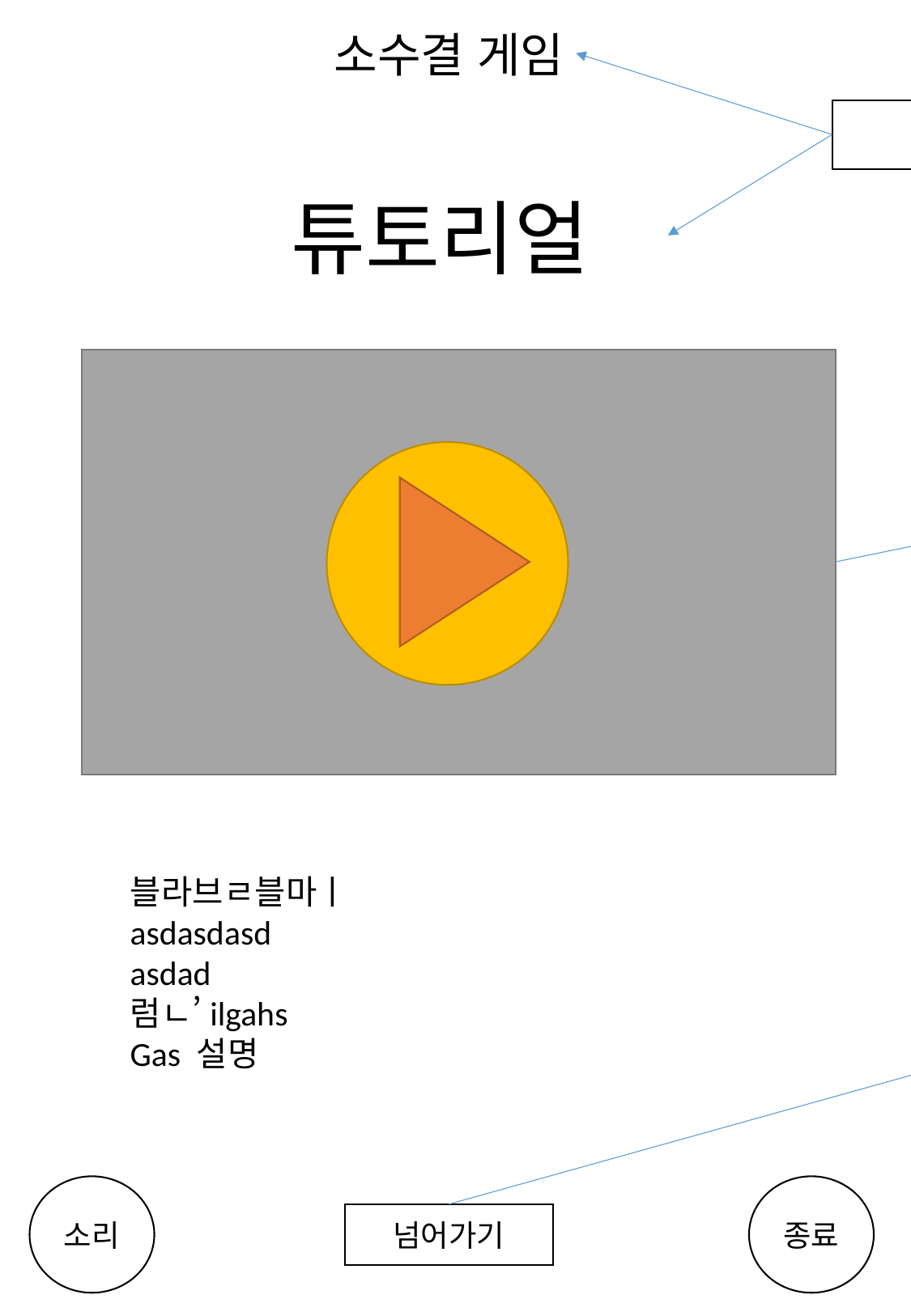

소수결 게임
색감 배치 중요
튜토리얼
튜토리얼

어플에 동영상 내장?
유투브 링크?
(논의 필요)

블라브ㄹ블마ㅣ
asdasdasd
asdad
럼ㄴ’ilgahs
Gas 설명
넘어가기 : 12
소리
종료
넘어가기